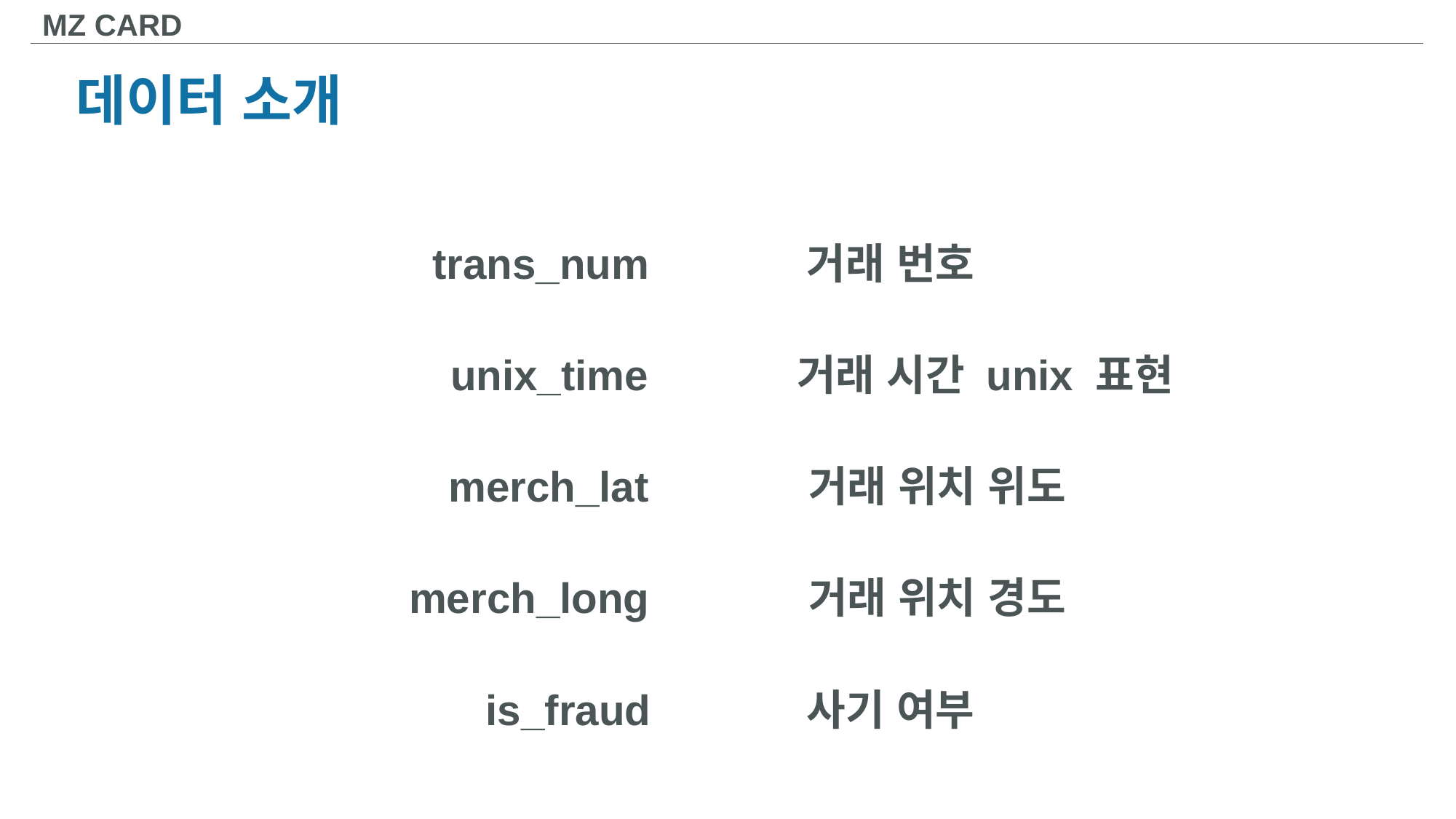

MZ CARD
데이터 소개
trans_num
거래 번호
unix_time
거래 시간 unix 표현
merch_lat
거래 위치 위도
merch_long
거래 위치 경도
is_fraud
사기 여부